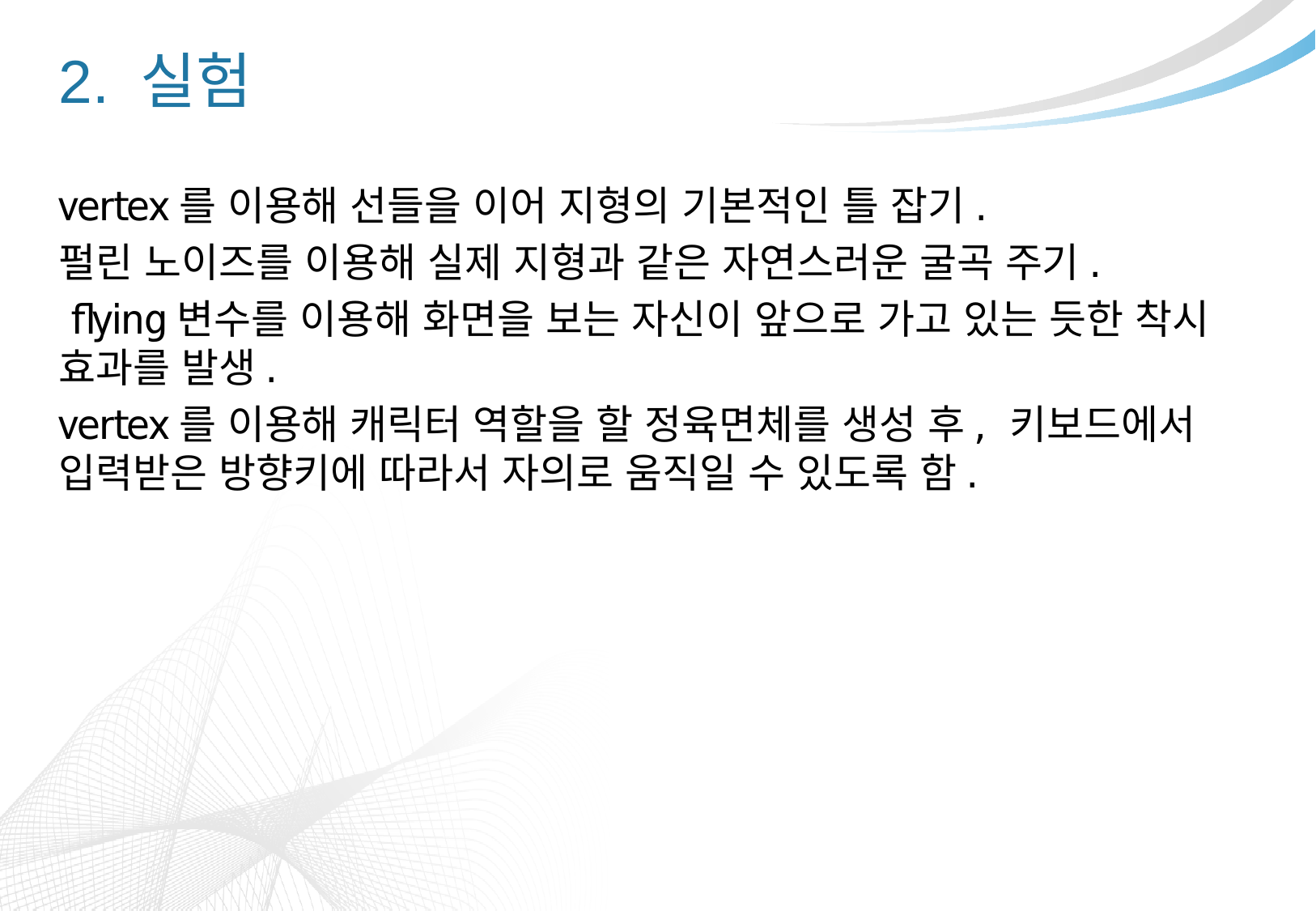

# 2. 실험
vertex를 이용해 선들을 이어 지형의 기본적인 틀 잡기.
펄린 노이즈를 이용해 실제 지형과 같은 자연스러운 굴곡 주기.
 flying변수를 이용해 화면을 보는 자신이 앞으로 가고 있는 듯한 착시 효과를 발생.
vertex를 이용해 캐릭터 역할을 할 정육면체를 생성 후, 키보드에서 입력받은 방향키에 따라서 자의로 움직일 수 있도록 함.